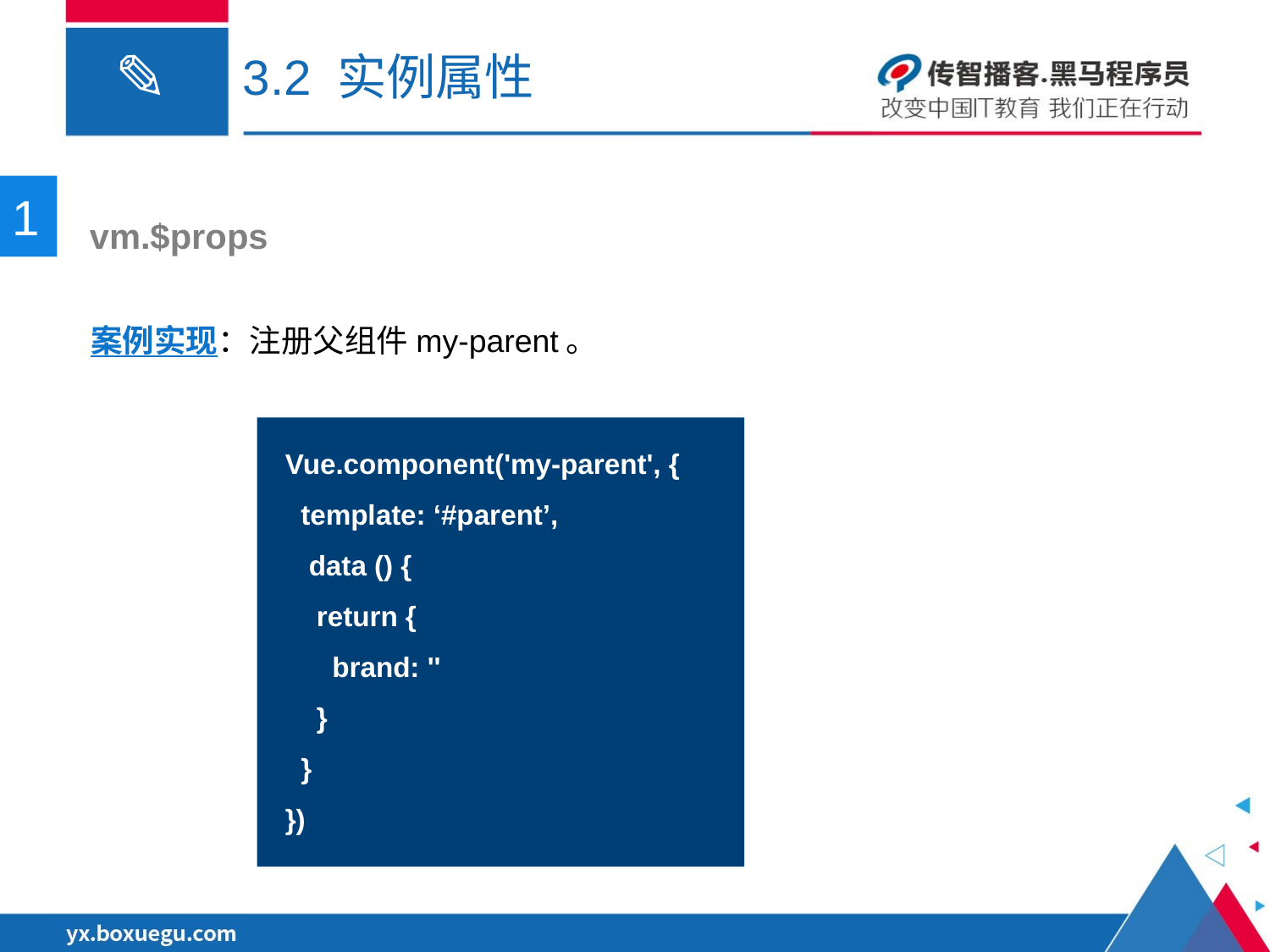

# 3.2 实例属性

1
  vm.$props
案例实现：注册父组件my-parent。

Vue.component('my-parent', {
  template: ‘#parent’,
   data () {
    return {
      brand: ''
    }
  }
})